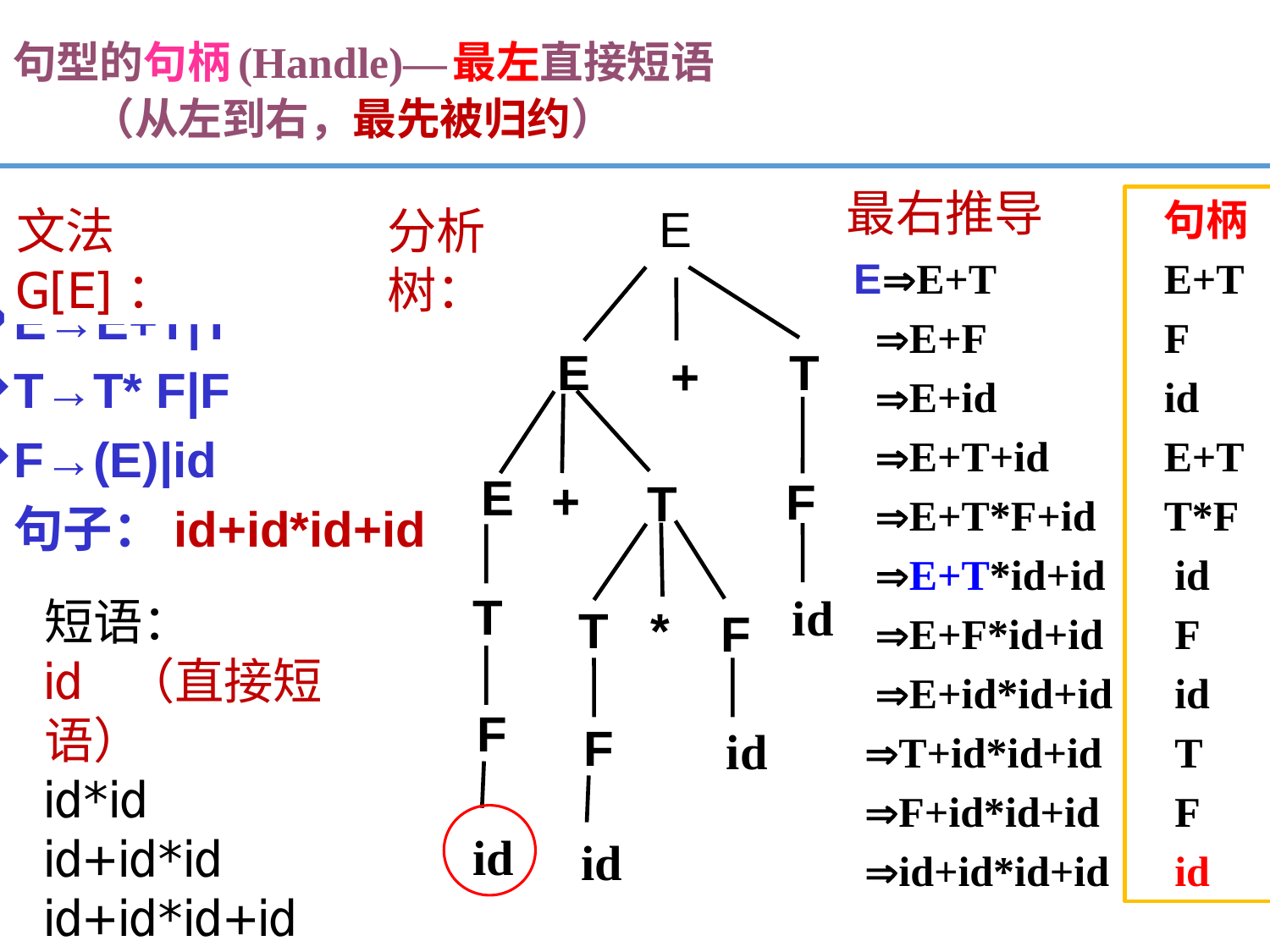

句型的句柄(Handle)—最左直接短语
	（从左到右，最先被归约）
最右推导
E

T
E
+

E
+
 F
T

T
id
*
T
F

F
F
id

id
id
句柄
E+T
F
id
E+T
T*F
 id
 F
 id
 T
 F
 id
文法G[E]：
分析树：
E⇒E+T
  ⇒E+F
  ⇒E+id
  ⇒E+T+id
  ⇒E+T*F+id
  ⇒E+T*id+id
  ⇒E+F*id+id
  ⇒E+id*id+id
 ⇒T+id*id+id
 ⇒F+id*id+id
 ⇒id+id*id+id
E→E+T|T
T→T* F|F
F→(E)|id
句子：id+id*id+id

短语：
id  （直接短语）
id*id
id+id*id
id+id*id+id